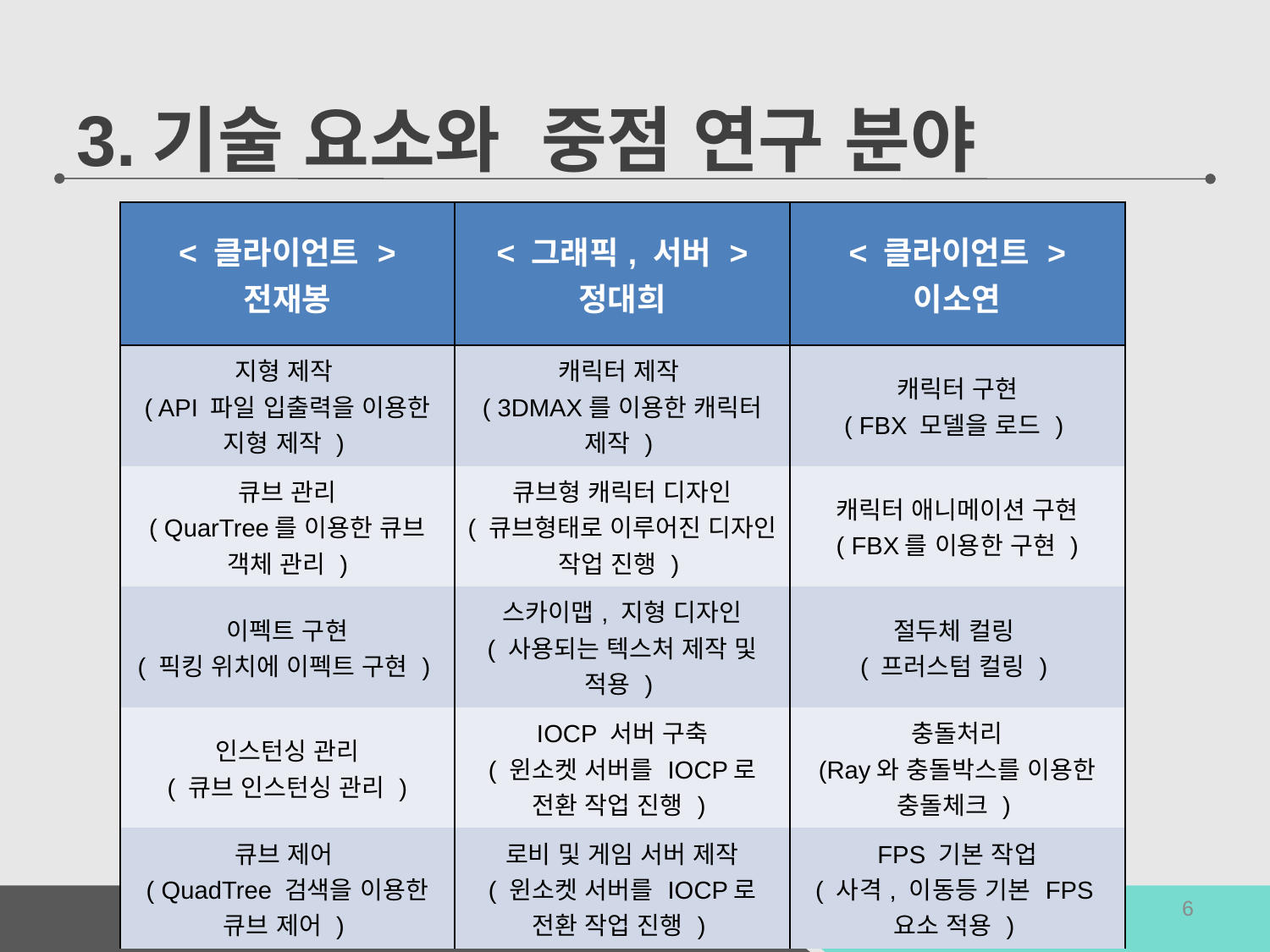

3.기술 요소와  중점 연구 분야

| < 클라이언트 > 전재봉 | < 그래픽, 서버 > 정대희 | < 클라이언트 > 이소연 |
| --- | --- | --- |
| 지형 제작 ( API 파일 입출력을 이용한 지형 제작 ) | 캐릭터 제작 ( 3DMAX를 이용한 캐릭터 제작 ) | 캐릭터 구현 ( FBX 모델을 로드 ) |
| 큐브 관리 ( QuarTree를 이용한 큐브 객체 관리 ) | 큐브형 캐릭터 디자인 ( 큐브형태로 이루어진 디자인 작업 진행 ) | 캐릭터 애니메이션 구현 ( FBX를 이용한 구현 ) |
| 이펙트 구현 ( 픽킹 위치에 이펙트 구현 ) | 스카이맵, 지형 디자인 ( 사용되는 텍스처 제작 및 적용 ) | 절두체 컬링 ( 프러스텀 컬링 ) |
| 인스턴싱 관리 ( 큐브 인스턴싱 관리 ) | IOCP 서버 구축 ( 윈소켓 서버를 IOCP로 전환 작업 진행 ) | 충돌처리 (Ray와 충돌박스를 이용한 충돌체크 ) |
| 큐브 제어 ( QuadTree 검색을 이용한 큐브 제어 ) | 로비 및 게임 서버 제작 ( 윈소켓 서버를 IOCP로 전환 작업 진행 ) | FPS 기본 작업 ( 사격, 이동등 기본 FPS요소 적용 ) |
6